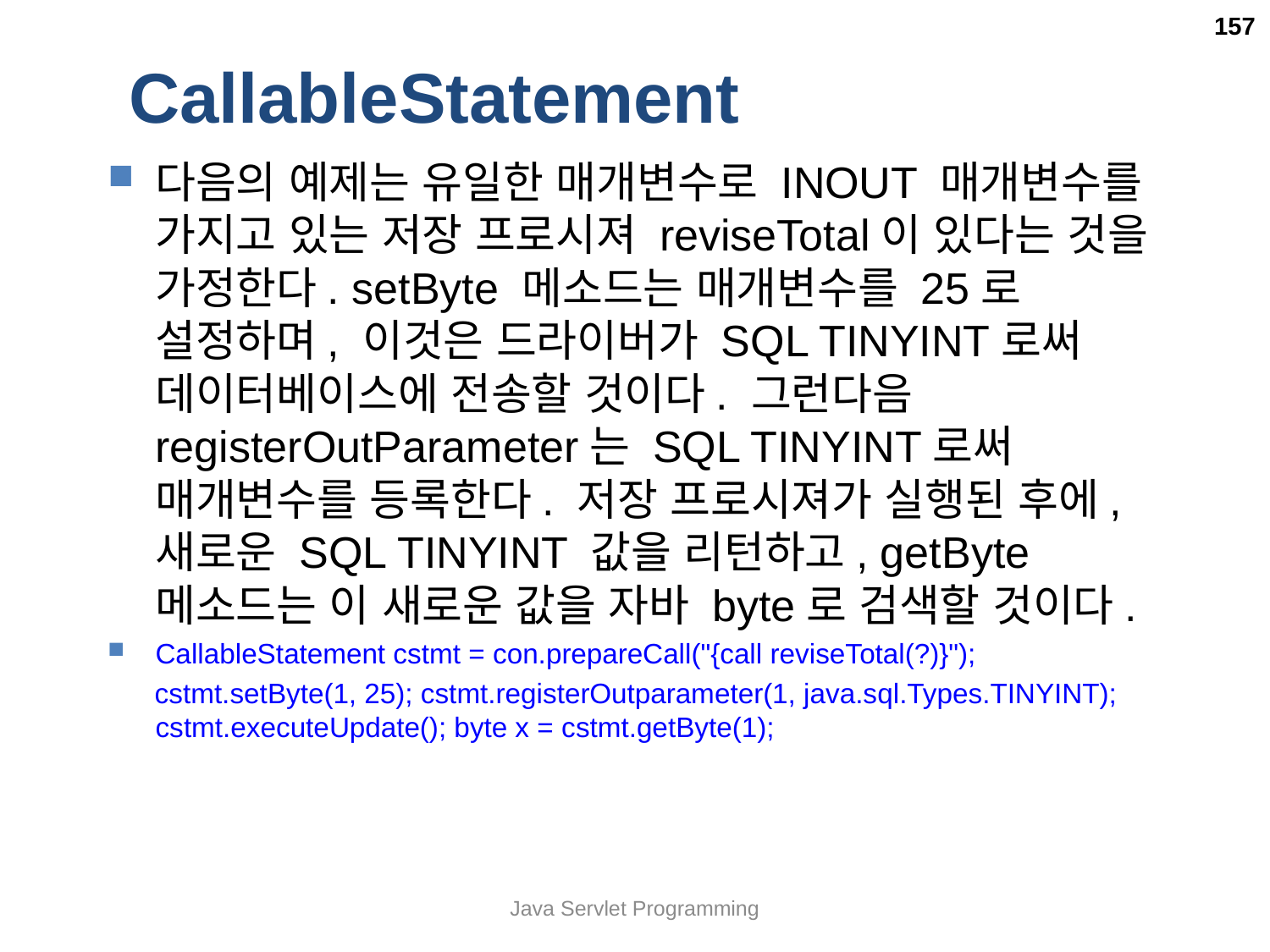

157
CallableStatement
다음의 예제는 유일한 매개변수로 INOUT 매개변수를 가지고 있는 저장 프로시져 reviseTotal이 있다는 것을 가정한다. setByte 메소드는 매개변수를 25로 설정하며, 이것은 드라이버가 SQL TINYINT로써 데이터베이스에 전송할 것이다. 그런다음 registerOutParameter는 SQL TINYINT로써 매개변수를 등록한다. 저장 프로시져가 실행된 후에, 새로운 SQL TINYINT 값을 리턴하고, getByte 메소드는 이 새로운 값을 자바 byte로 검색할 것이다.
CallableStatement cstmt = con.prepareCall("{call reviseTotal(?)}");
      cstmt.setByte(1, 25); cstmt.registerOutparameter(1, java.sql.Types.TINYINT); cstmt.executeUpdate(); byte x = cstmt.getByte(1);

Java Servlet Programming